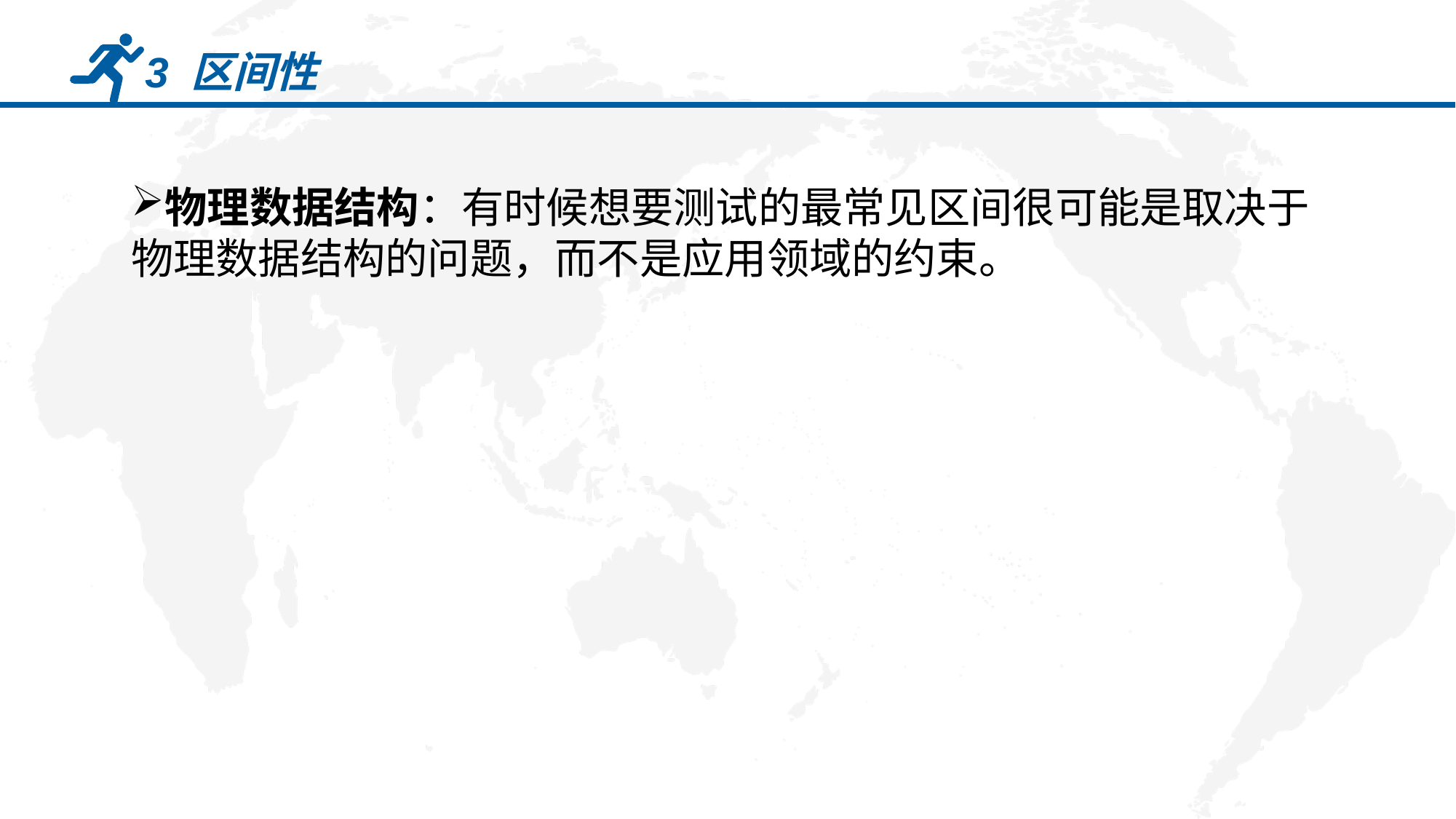

3 区间性
物理数据结构：有时候想要测试的最常见区间很可能是取决于物理数据结构的问题，而不是应用领域的约束。